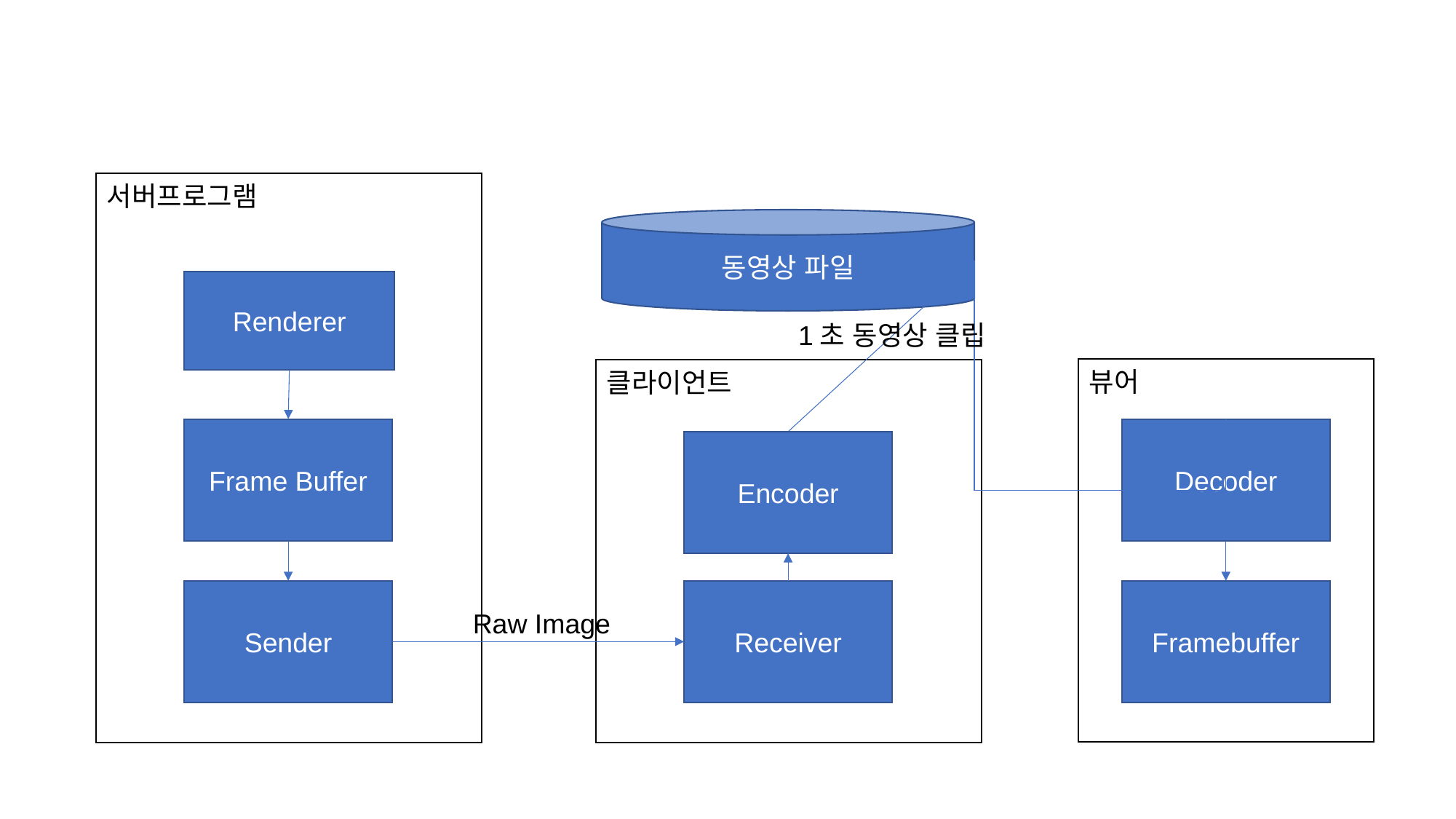

서버프로그램
동영상 파일
Renderer
1초 동영상 클립
뷰어
클라이언트
Frame Buffer
Decoder
Encoder
Framebuffer
Sender
Receiver
Raw Image